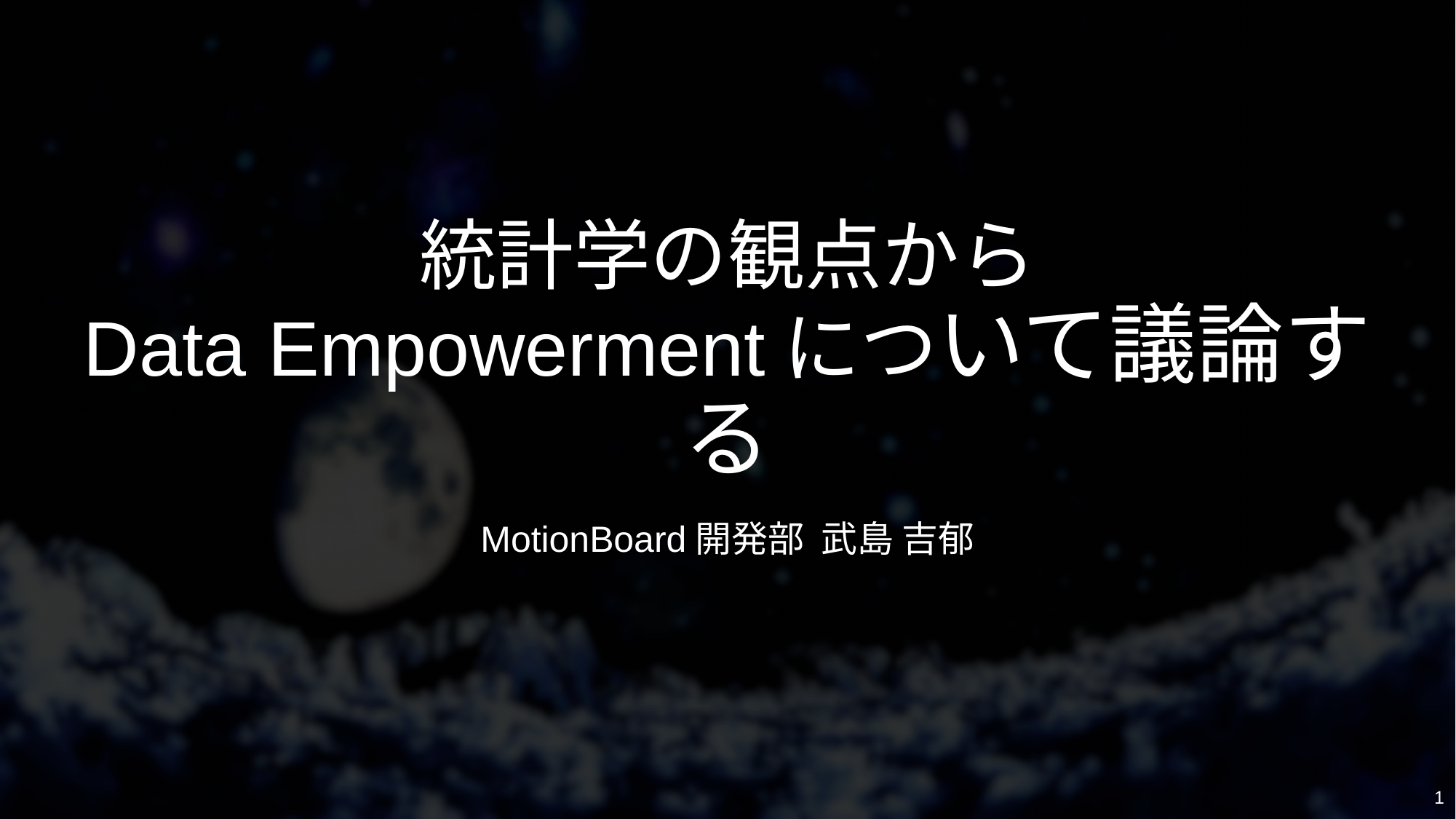

# 統計学の観点から Data Empowermentについて議論する
MotionBoard開発部  武島 吉郁
1